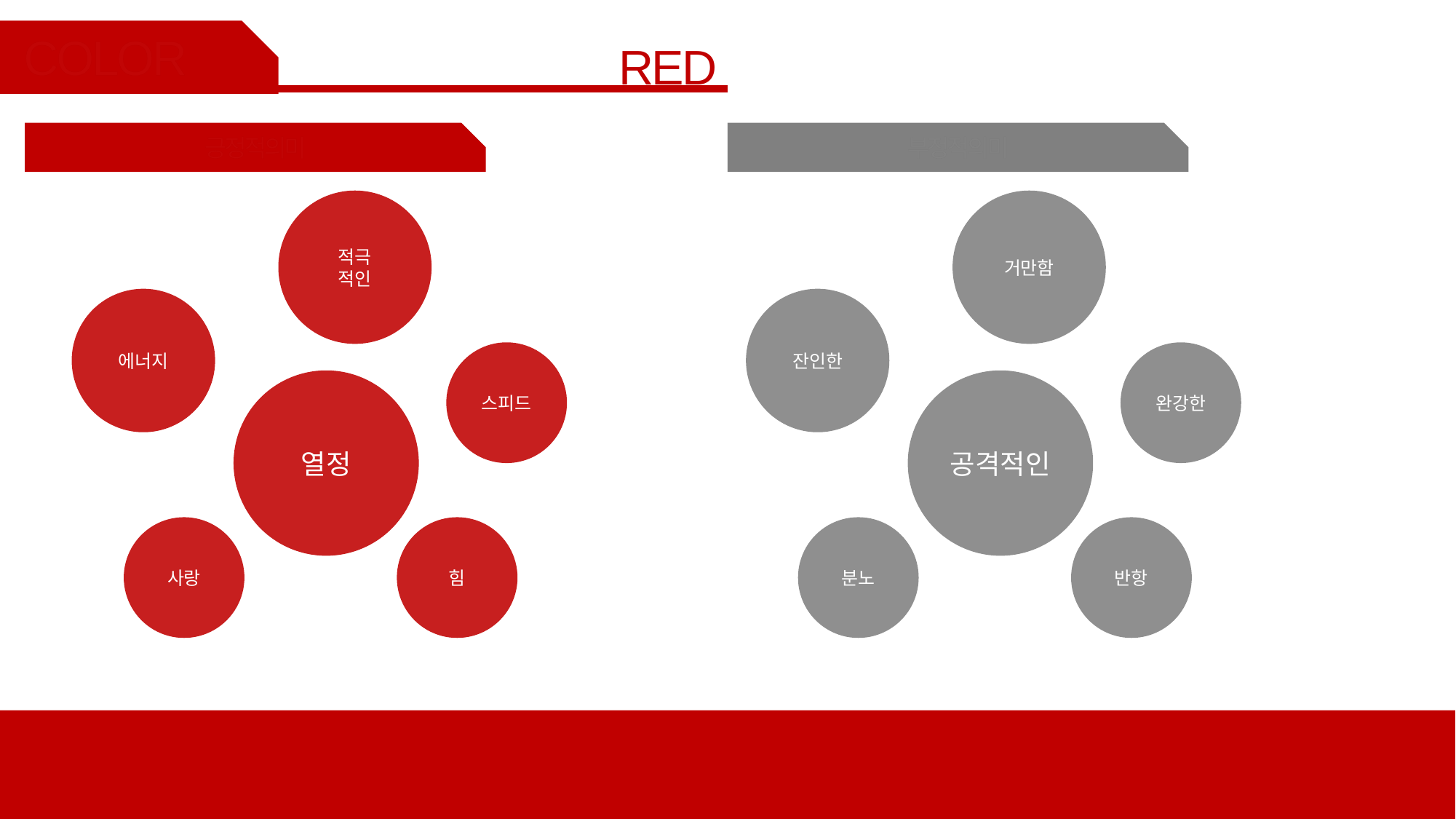

COLOR
RED

긍정적의미

부정적의미
적극
적인
거만함
에너지
잔인한
스피드
완강한
열정
공격적인
사랑
힘
분노
반항